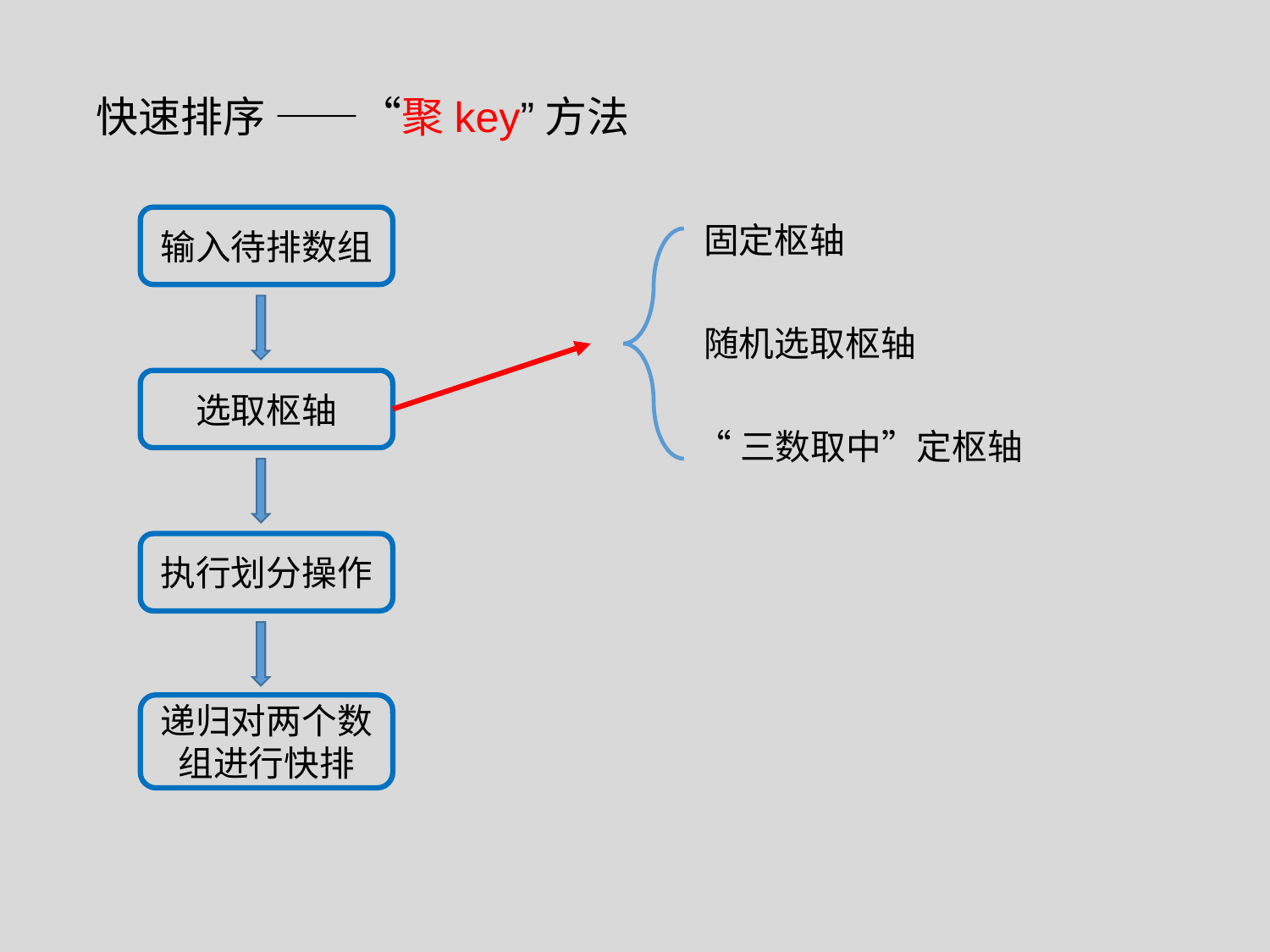

快速排序 ——“聚key”方法
输入待排数组
固定枢轴

随机选取枢轴
选取枢轴
“三数取中”定枢轴

执行划分操作

递归对两个数组进行快排